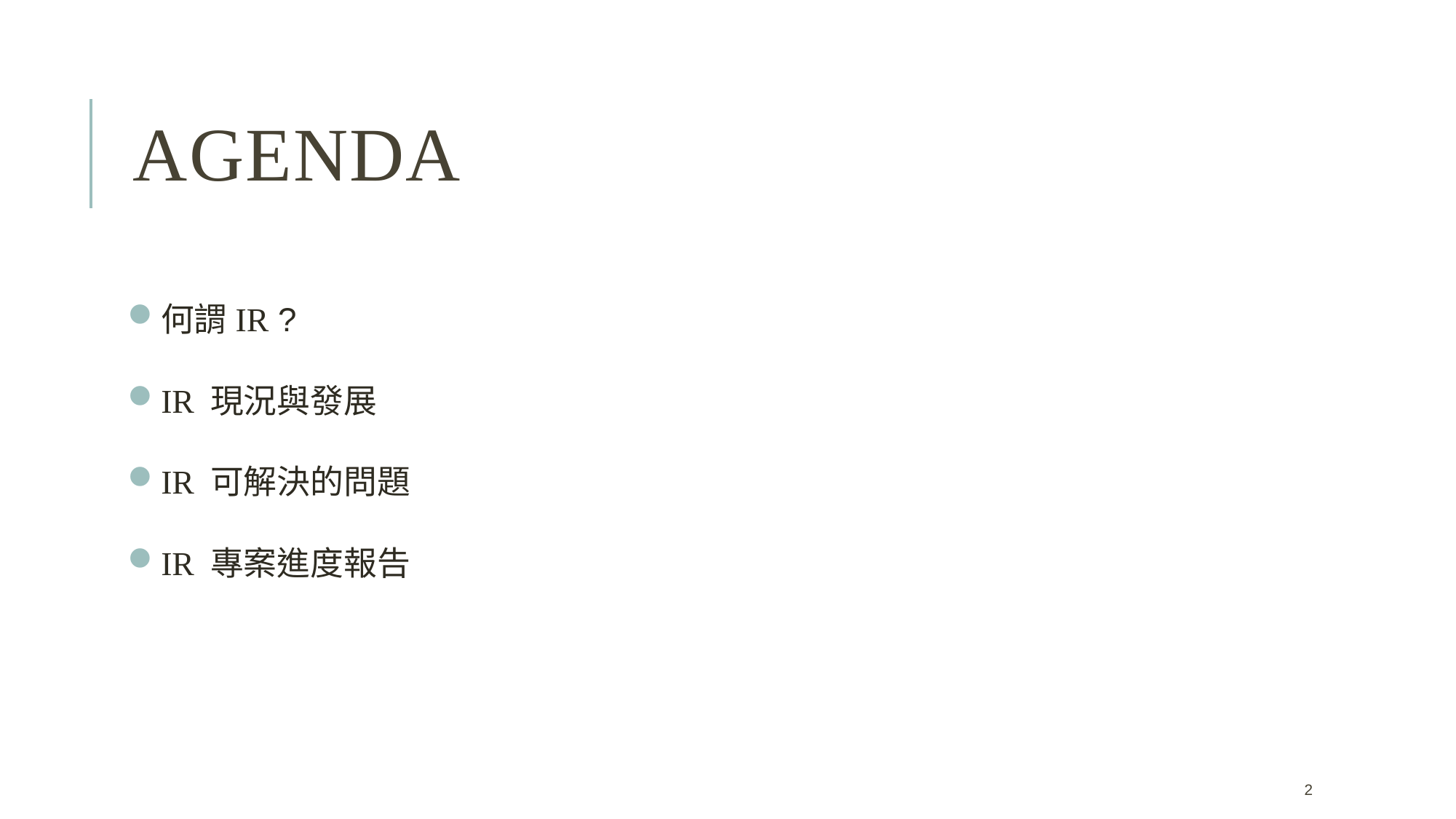

# Agenda
何謂IR ?
IR 現況與發展
IR 可解決的問題
IR 專案進度報告

2